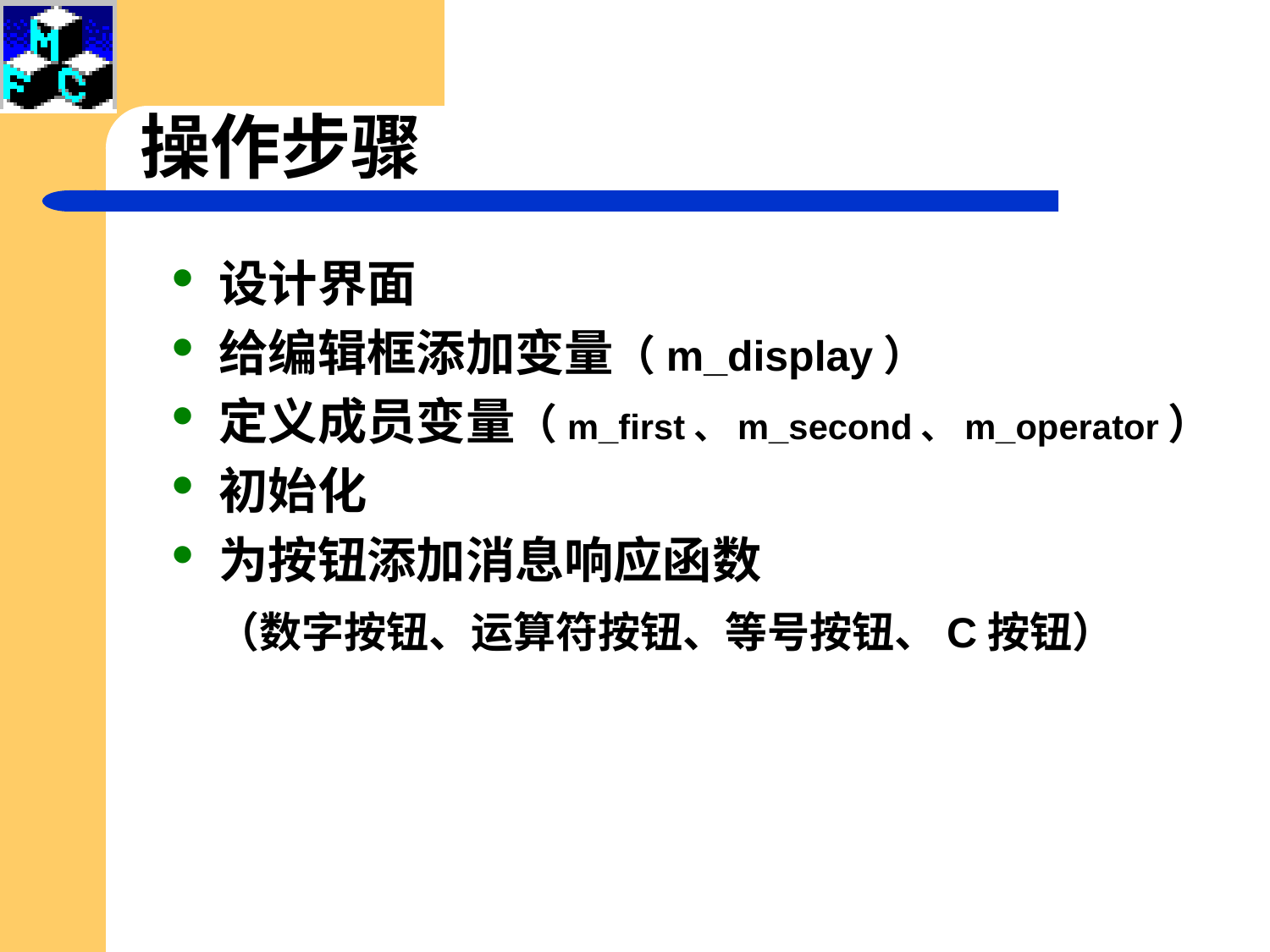

# 操作步骤
设计界面
给编辑框添加变量（m_display）
定义成员变量（m_first、m_second、m_operator）
初始化
为按钮添加消息响应函数
   （数字按钮、运算符按钮、等号按钮、C按钮）